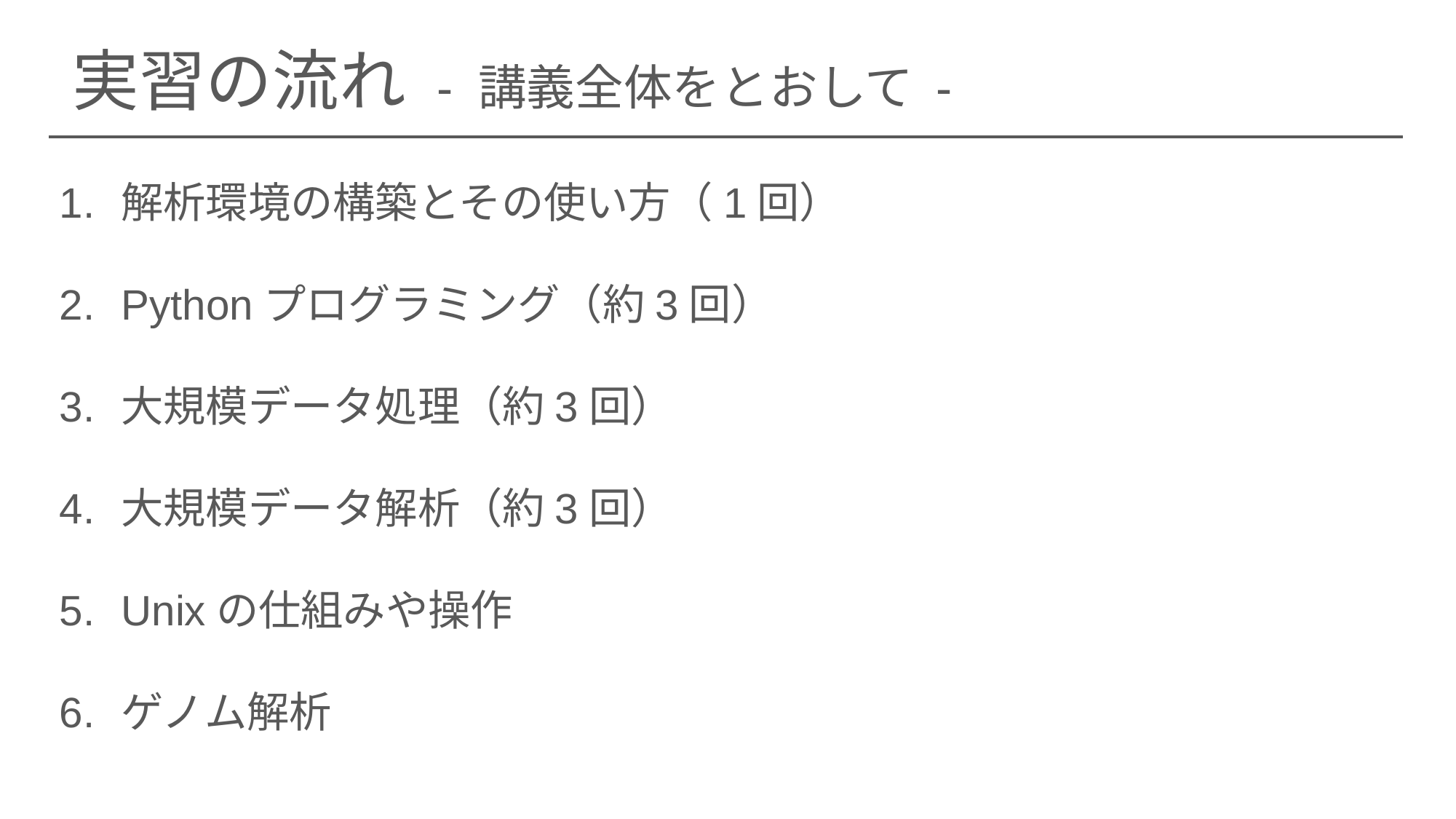

実習の流れ - 講義全体をとおして -
解析環境の構築とその使い方（1回）

Pythonプログラミング（約3回）

大規模データ処理（約3回）

大規模データ解析（約3回）

Unixの仕組みや操作

ゲノム解析